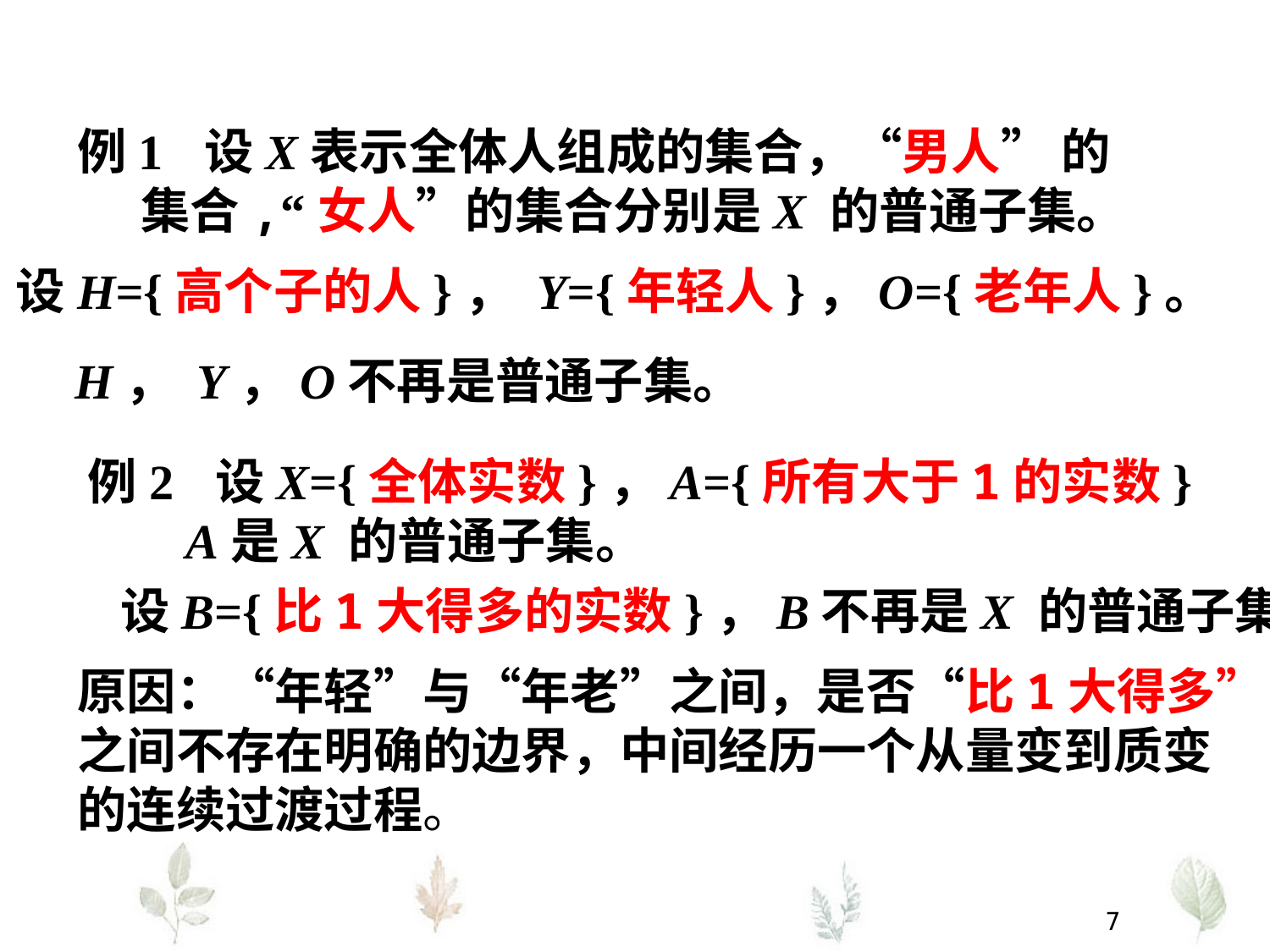

例1 设X表示全体人组成的集合，“男人” 的
      集合,“女人”的集合分别是X 的普通子集。
设H={高个子的人}， Y={年轻人}，O={老年人}。
H， Y，O不再是普通子集。
例2 设X={全体实数}，A={所有大于1的实数}
        A是X 的普通子集。
 设B={比1大得多的实数}，B不再是X 的普通子集。
原因：“年轻”与“年老”之间，是否“比1大得多”
之间不存在明确的边界，中间经历一个从量变到质变
的连续过渡过程。
7